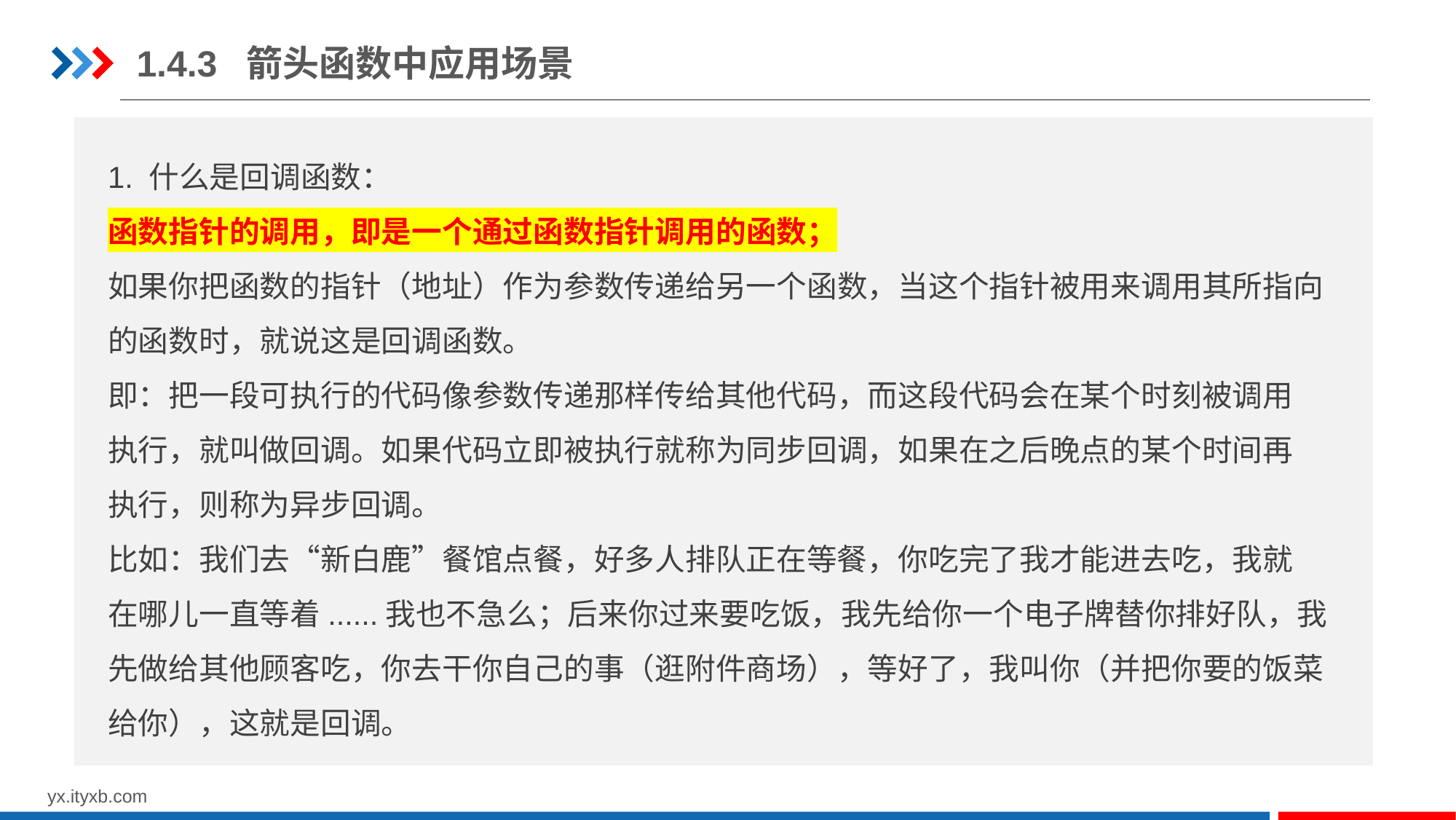

1.4.3  箭头函数中应用场景

1. 什么是回调函数：
函数指针的调用，即是一个通过函数指针调用的函数；
如果你把函数的指针（地址）作为参数传递给另一个函数，当这个指针被用来调用其所指向
的函数时，就说这是回调函数。
即：把一段可执行的代码像参数传递那样传给其他代码，而这段代码会在某个时刻被调用
执行，就叫做回调。如果代码立即被执行就称为同步回调，如果在之后晚点的某个时间再
执行，则称为异步回调。
比如：我们去“新白鹿”餐馆点餐，好多人排队正在等餐，你吃完了我才能进去吃，我就
在哪儿一直等着......我也不急么；后来你过来要吃饭，我先给你一个电子牌替你排好队，我
先做给其他顾客吃，你去干你自己的事（逛附件商场），等好了，我叫你（并把你要的饭菜
给你），这就是回调。